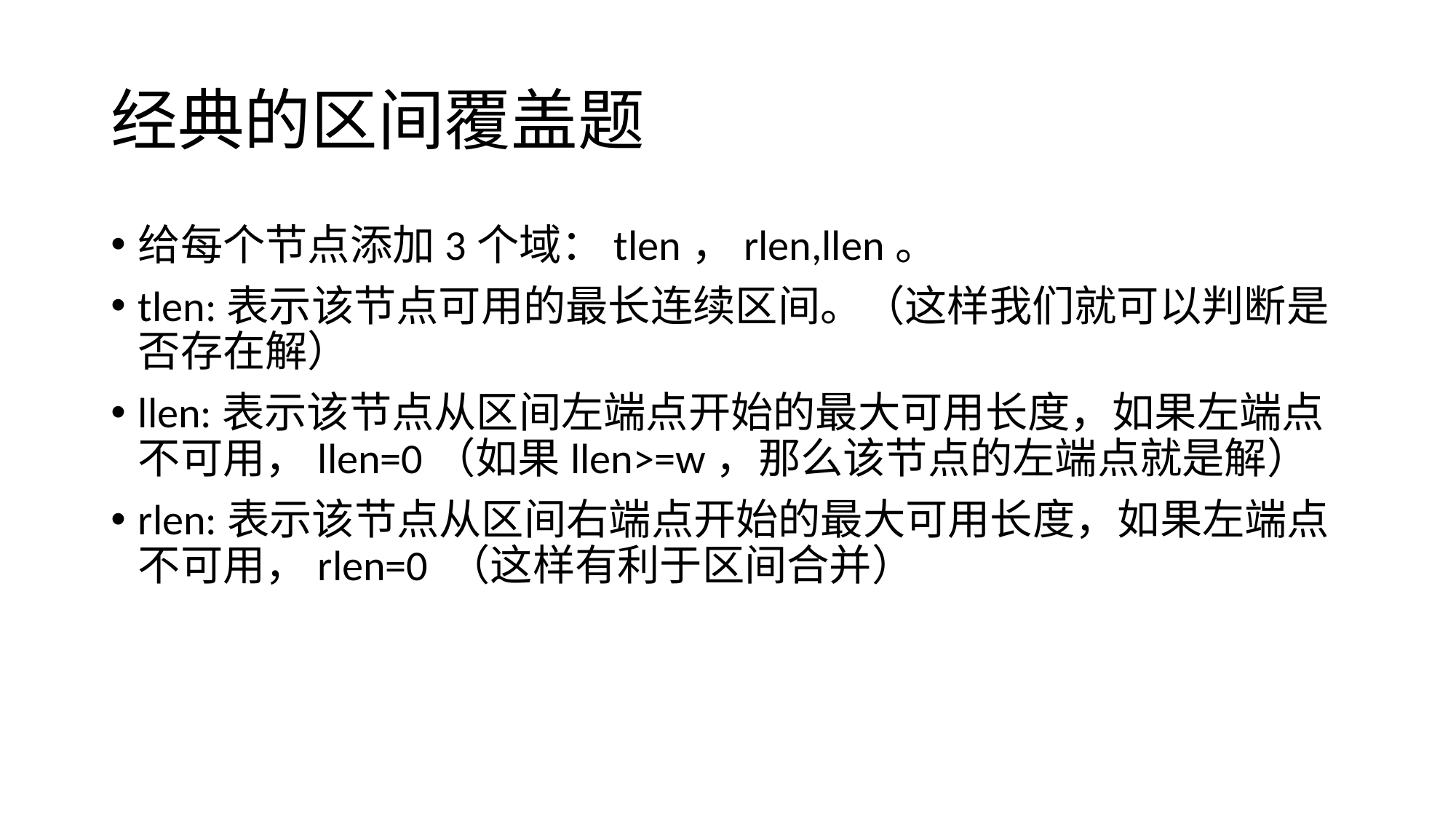

# 经典的区间覆盖题
给每个节点添加3个域：tlen，rlen,llen。
tlen:表示该节点可用的最长连续区间。（这样我们就可以判断是否存在解）
llen:表示该节点从区间左端点开始的最大可用长度，如果左端点不可用，llen=0（如果llen>=w，那么该节点的左端点就是解）
rlen:表示该节点从区间右端点开始的最大可用长度，如果左端点不可用，rlen=0 （这样有利于区间合并）